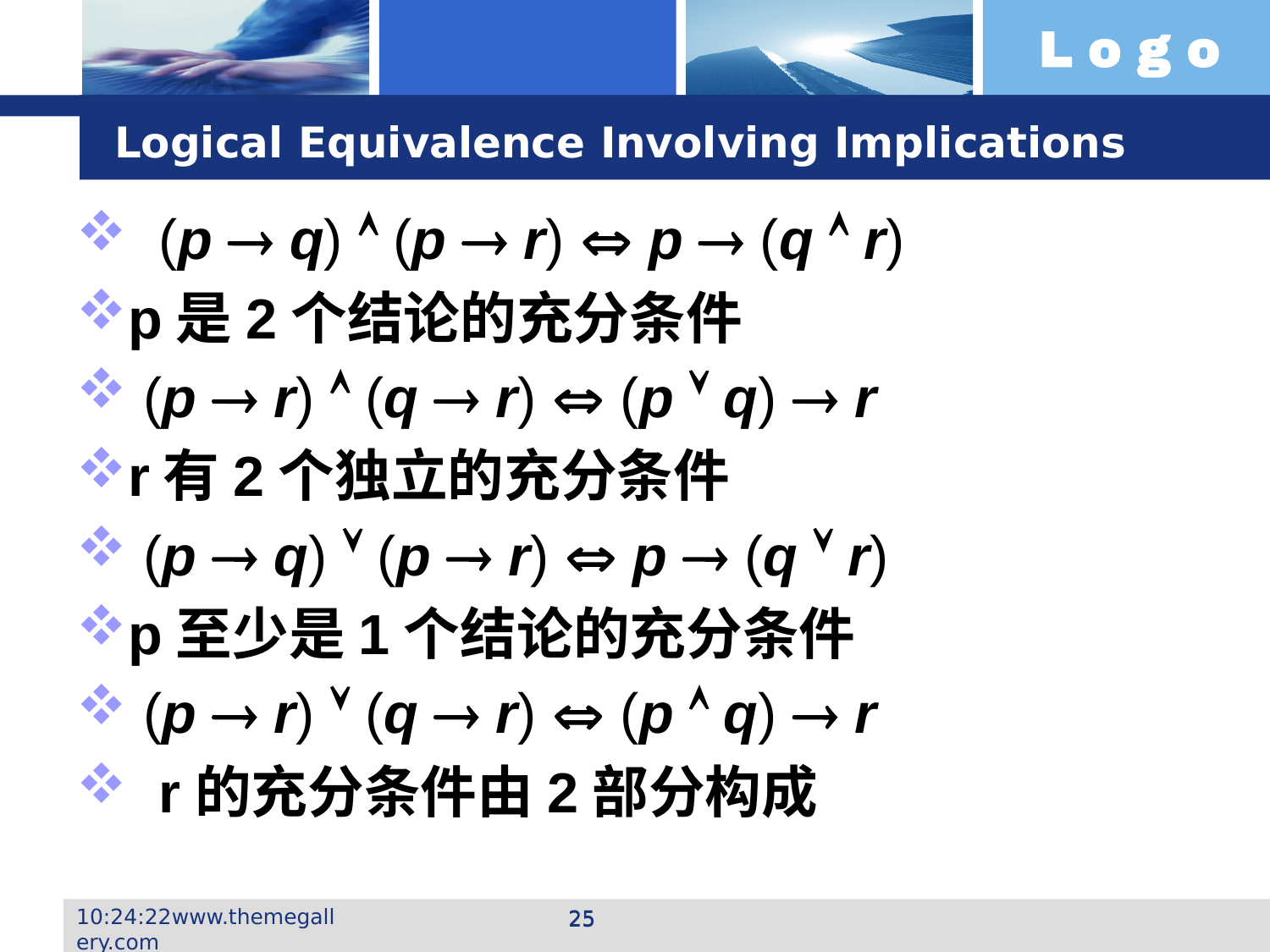

# Logical Equivalence Involving Implications
  (p → q) ∧ (p → r) ⇔ p → (q ∧ r)
p是2个结论的充分条件
 (p → r) ∧ (q → r) ⇔ (p ∨ q) → r
r有2个独立的充分条件
 (p → q) ∨ (p → r) ⇔ p → (q ∨ r)
p至少是1个结论的充分条件
 (p → r) ∨ (q → r) ⇔ (p ∧ q) → r
  r的充分条件由2部分构成
10:24:22www.themegallery.com
25
25